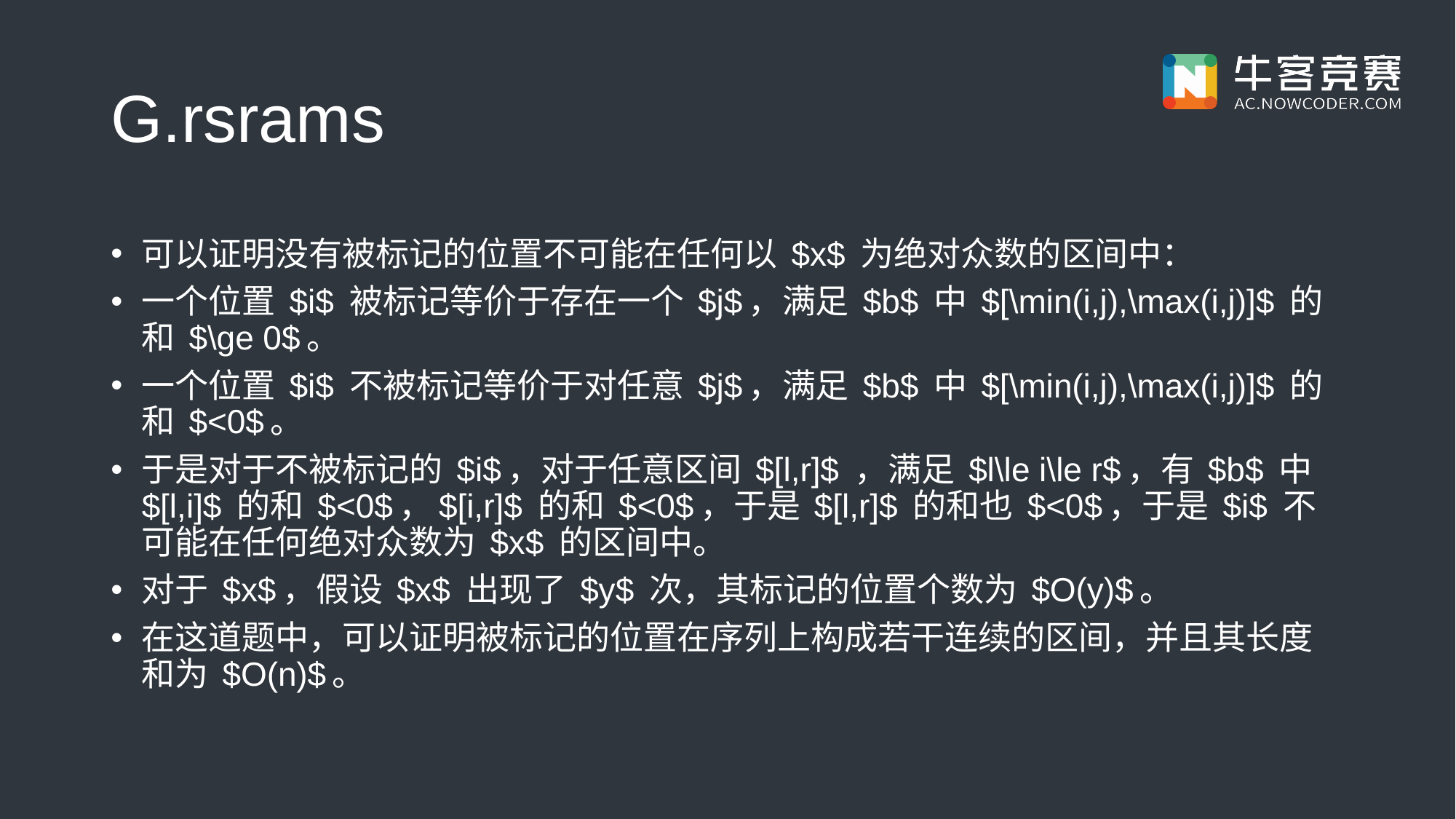

# G.rsrams

可以证明没有被标记的位置不可能在任何以 $x$ 为绝对众数的区间中：
一个位置 $i$ 被标记等价于存在一个 $j$，满足 $b$ 中 $[\min(i,j),\max(i,j)]$ 的和 $\ge 0$。
一个位置 $i$ 不被标记等价于对任意 $j$，满足 $b$ 中 $[\min(i,j),\max(i,j)]$ 的和 $<0$。
于是对于不被标记的 $i$，对于任意区间 $[l,r]$ ，满足 $l\le i\le r$，有 $b$ 中 $[l,i]$ 的和 $<0$，$[i,r]$ 的和 $<0$，于是 $[l,r]$ 的和也 $<0$，于是 $i$ 不可能在任何绝对众数为 $x$ 的区间中。
对于 $x$，假设 $x$ 出现了 $y$ 次，其标记的位置个数为 $O(y)$。
在这道题中，可以证明被标记的位置在序列上构成若干连续的区间，并且其长度和为 $O(n)$。